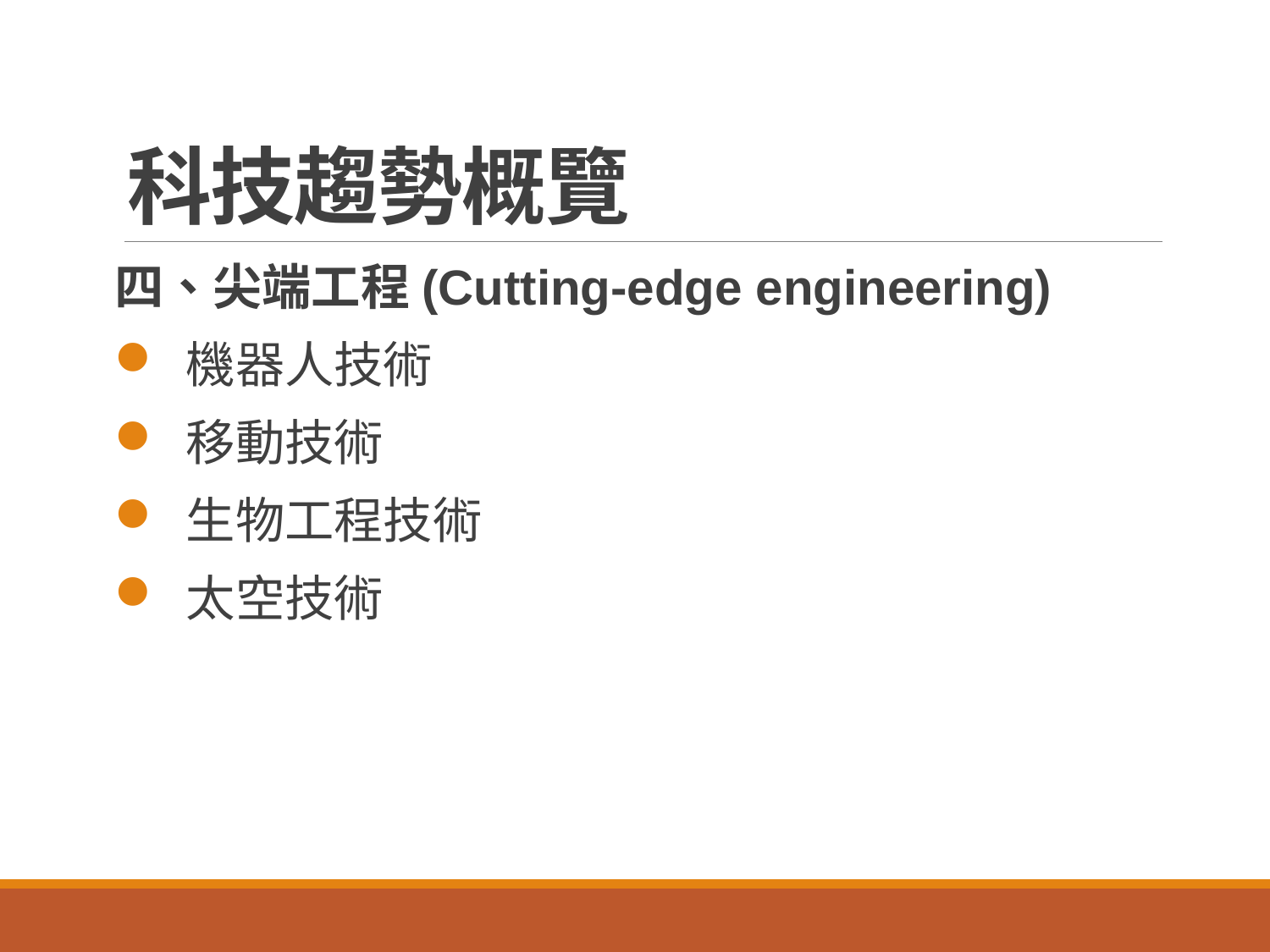

# 科技趨勢概覽
四、尖端工程(Cutting-edge engineering)
 機器人技術
 移動技術
 生物工程技術
 太空技術